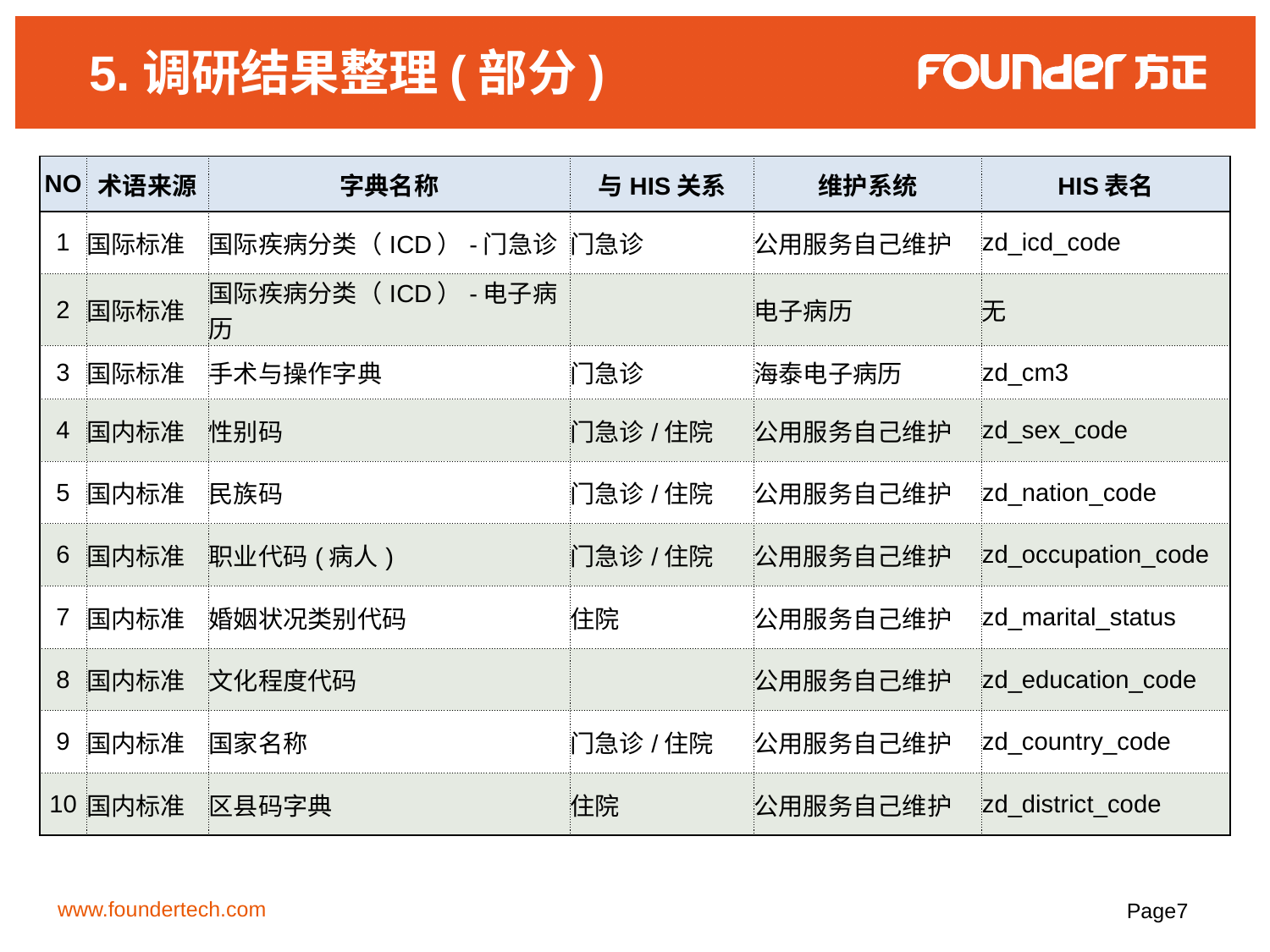

# 5.调研结果整理(部分)
| NO | 术语来源 | 字典名称 | 与HIS关系 | 维护系统 | HIS表名 |
| --- | --- | --- | --- | --- | --- |
| 1 | 国际标准 | 国际疾病分类（ICD）-门急诊 | 门急诊 | 公用服务自己维护 | zd\_icd\_code |
| 2 | 国际标准 | 国际疾病分类（ICD）-电子病历 |  | 电子病历 | 无 |
| 3 | 国际标准 | 手术与操作字典 | 门急诊 | 海泰电子病历 | zd\_cm3 |
| 4 | 国内标准 | 性别码 | 门急诊/住院 | 公用服务自己维护 | zd\_sex\_code |
| 5 | 国内标准 | 民族码 | 门急诊/住院 | 公用服务自己维护 | zd\_nation\_code |
| 6 | 国内标准 | 职业代码(病人) | 门急诊/住院 | 公用服务自己维护 | zd\_occupation\_code |
| 7 | 国内标准 | 婚姻状况类别代码 | 住院 | 公用服务自己维护 | zd\_marital\_status |
| 8 | 国内标准 | 文化程度代码 |  | 公用服务自己维护 | zd\_education\_code |
| 9 | 国内标准 | 国家名称 | 门急诊/住院 | 公用服务自己维护 | zd\_country\_code |
| 10 | 国内标准 | 区县码字典 | 住院 | 公用服务自己维护 | zd\_district\_code |
www.foundertech.com
Page7